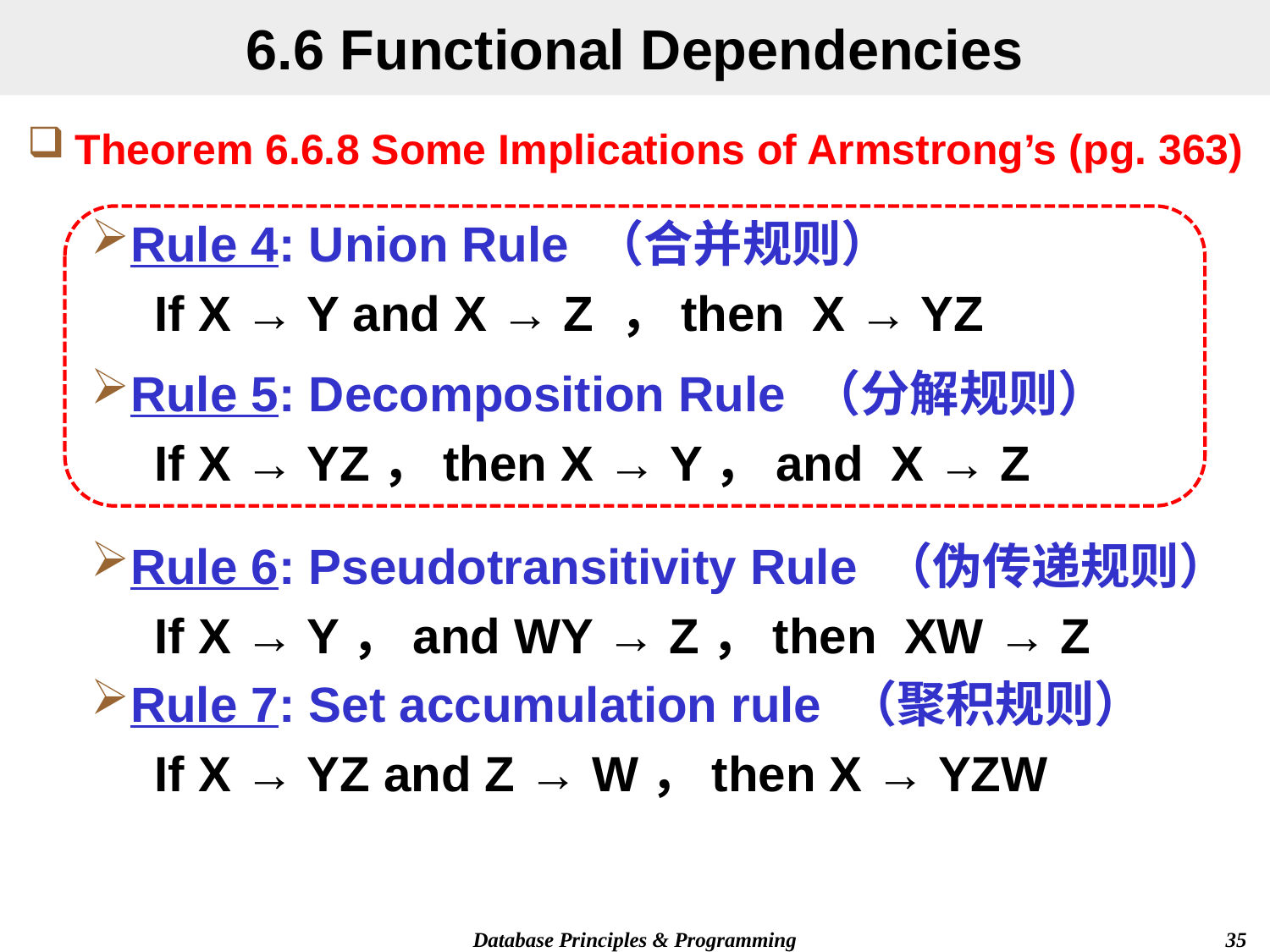

# 6.6 Functional Dependencies
Theorem 6.6.8 Some Implications of Armstrong’s (pg. 363)

Rule 4: Union Rule （合并规则）
If X → Y and X → Z ，then  X → YZ
Rule 5: Decomposition Rule （分解规则）
If X → YZ，then X → Y，and  X → Z

Rule 6: Pseudotransitivity Rule （伪传递规则）
If X → Y，and WY → Z，then  XW → Z
Rule 7: Set accumulation rule （聚积规则）
If X → YZ and Z → W，then X → YZW

Database Principles & Programming
35